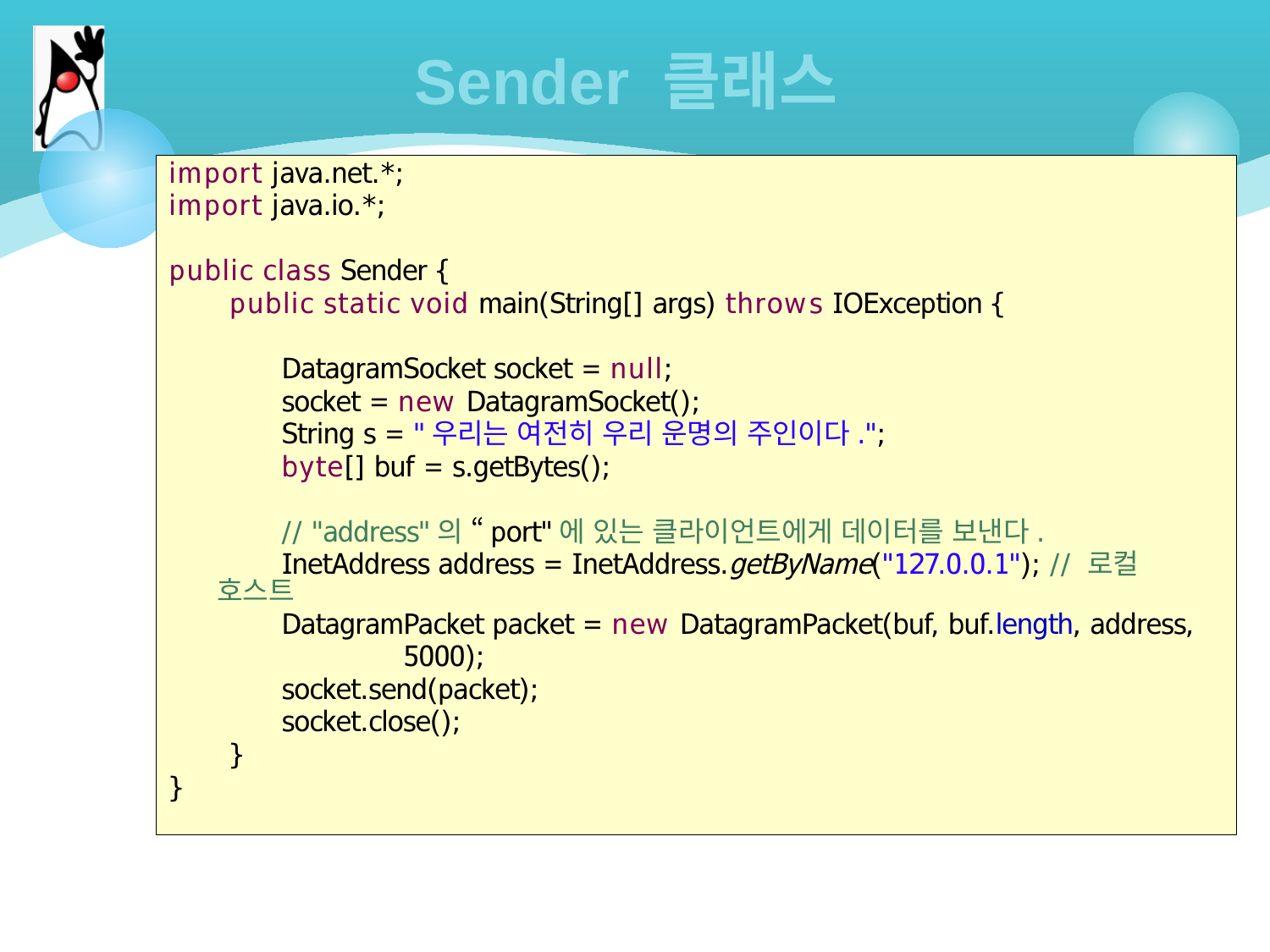

# Sender 클래스
import java.net.*;
import java.io.*;

public class Sender {
       public static void main(String[] args) throws IOException {

             DatagramSocket socket = null;
             socket = new DatagramSocket();
             String s = "우리는 여전히 우리 운명의 주인이다.";
             byte[] buf = s.getBytes();

             // "address"의 “port"에 있는 클라이언트에게 데이터를 보낸다.
             InetAddress address = InetAddress.getByName("127.0.0.1"); // 로컬 호스트
             DatagramPacket packet = new DatagramPacket(buf, buf.length, address,
                           5000);
             socket.send(packet);
             socket.close();
       }
}